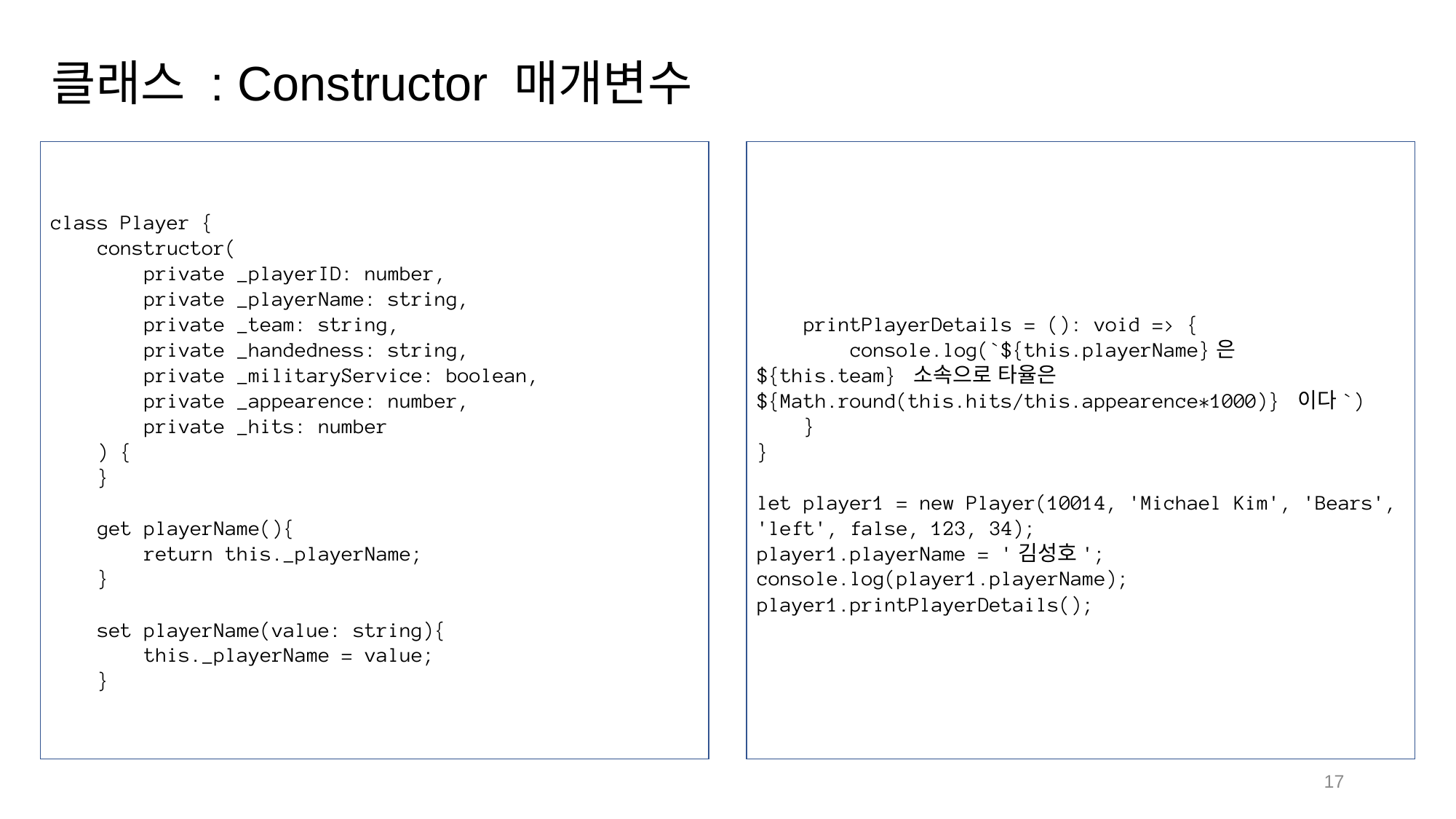

# 클래스 : Constructor 매개변수

    printPlayerDetails = (): void => {
        console.log(`${this.playerName}은
${this.team} 소속으로 타율은
${Math.round(this.hits/this.appearence*1000)} 이다`)
    }
}

let player1 = new Player(10014, 'Michael Kim', 'Bears', 'left', false, 123, 34);
player1.playerName = '김성호';
console.log(player1.playerName);
player1.printPlayerDetails();

class Player {
    constructor(
        private _playerID: number,
        private _playerName: string,
        private _team: string,
        private _handedness: string,
        private _militaryService: boolean,
        private _appearence: number,
        private _hits: number
    ) {
    }

    get playerName(){
        return this._playerName;
    }

    set playerName(value: string){
        this._playerName = value;
    }

17